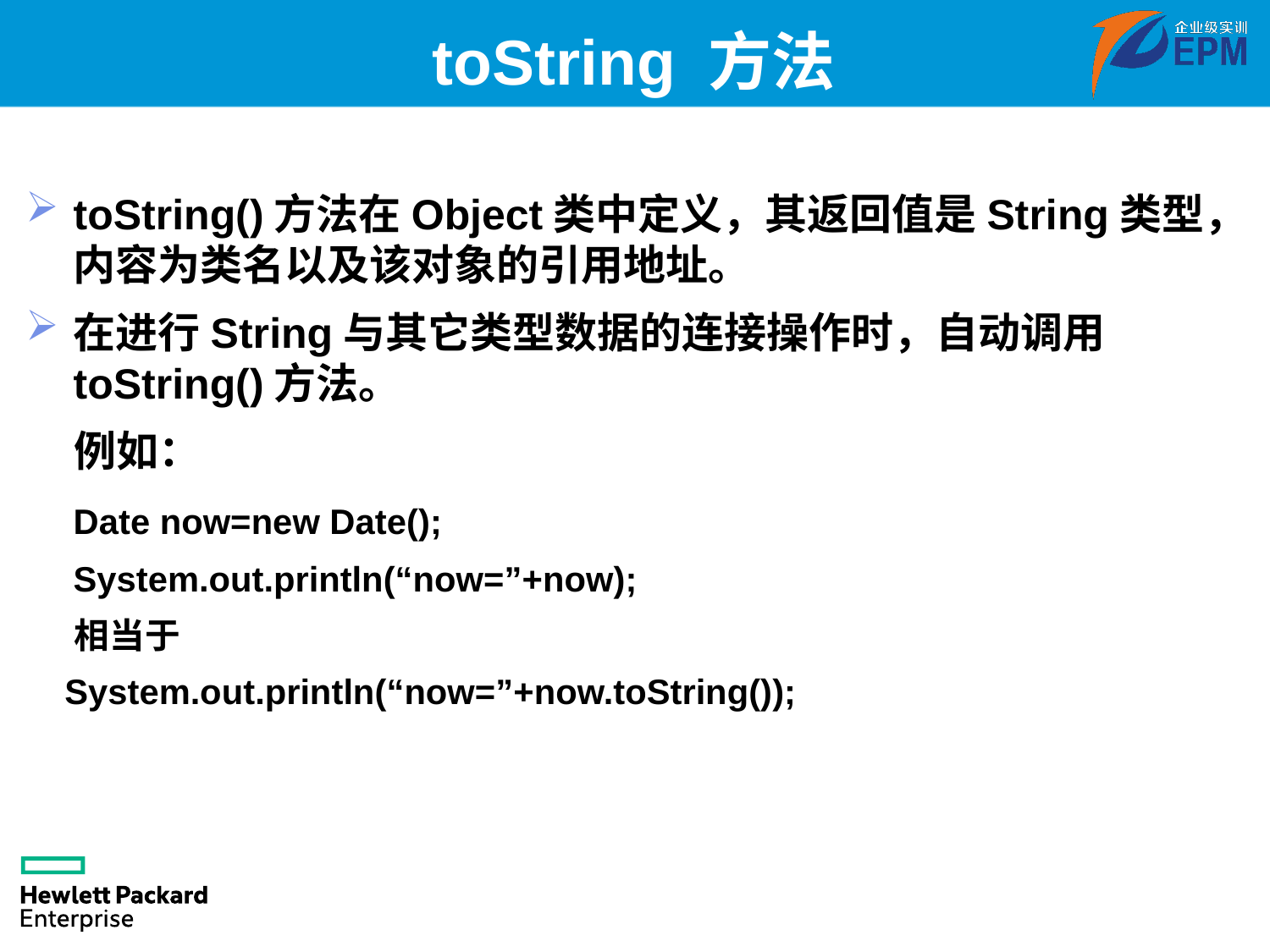

# toString 方法
toString()方法在Object类中定义，其返回值是String类型，内容为类名以及该对象的引用地址。
在进行String与其它类型数据的连接操作时，自动调用toString()方法。
    例如：
	Date now=new Date();
	System.out.println(“now=”+now);
     相当于
    System.out.println(“now=”+now.toString());